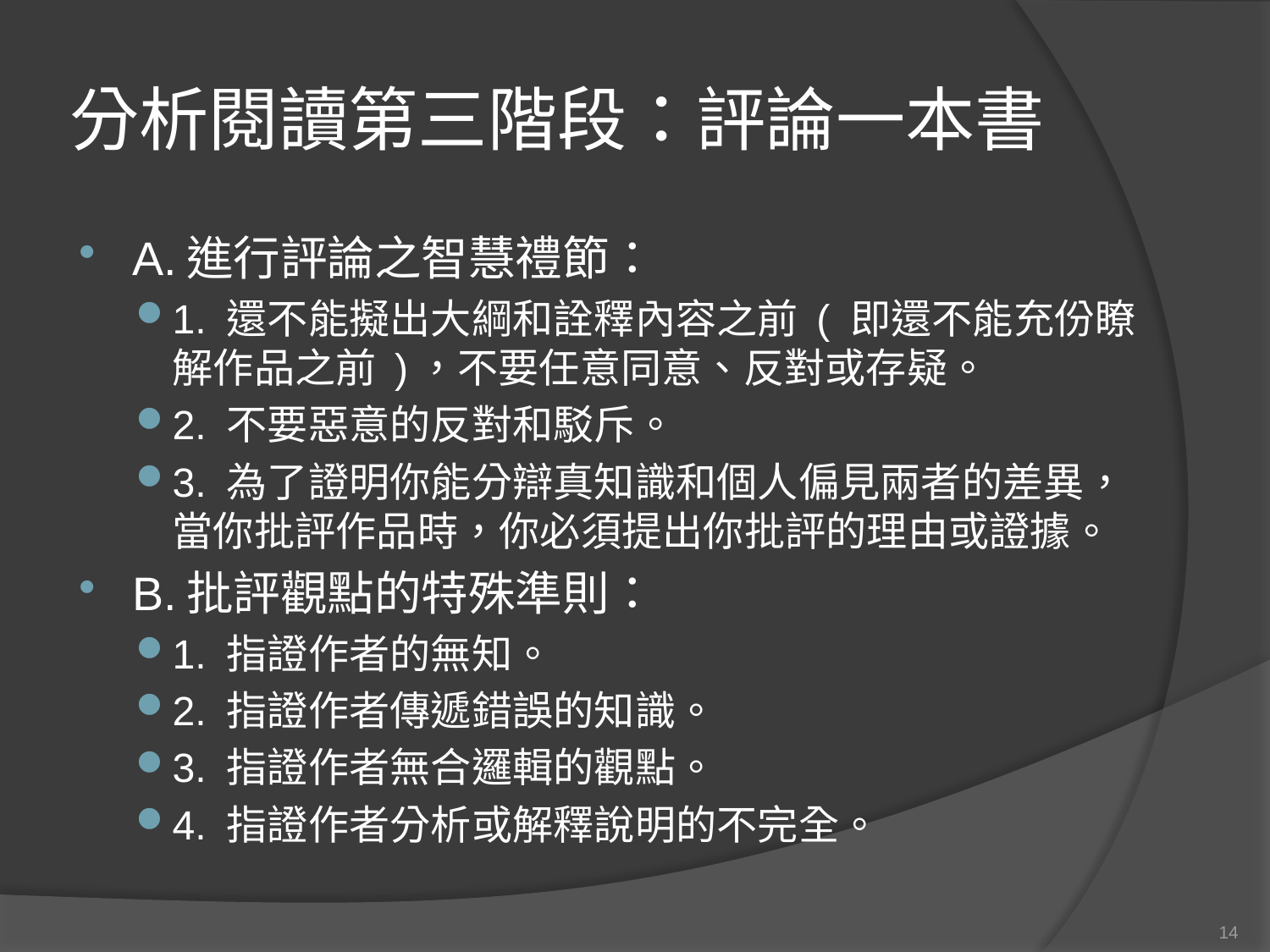

# 分析閱讀第三階段：評論一本書
A.進行評論之智慧禮節：
1. 還不能擬出大綱和詮釋內容之前 ( 即還不能充份瞭解作品之前 )，不要任意同意、反對或存疑。
2. 不要惡意的反對和駁斥。
3. 為了證明你能分辯真知識和個人偏見兩者的差異，當你批評作品時，你必須提出你批評的理由或證據。
B.批評觀點的特殊準則：
1. 指證作者的無知。
2. 指證作者傳遞錯誤的知識。
3. 指證作者無合邏輯的觀點。
4. 指證作者分析或解釋說明的不完全。

14